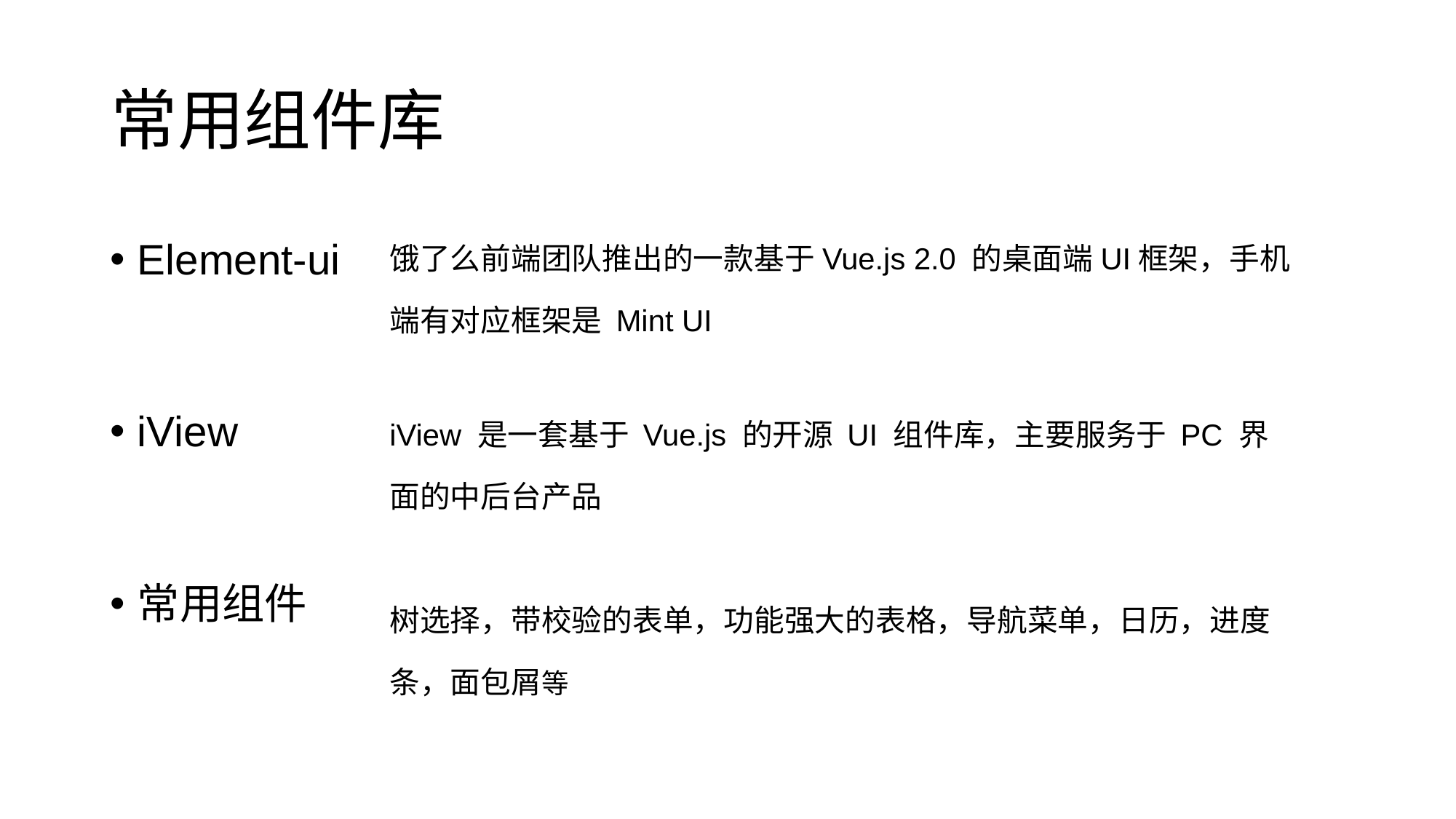

# 常用组件库
饿了么前端团队推出的一款基于Vue.js 2.0 的桌面端UI框架，手机端有对应框架是 Mint UI
Element-ui
iView 是一套基于 Vue.js 的开源 UI 组件库，主要服务于 PC 界面的中后台产品
iView
常用组件
树选择，带校验的表单，功能强大的表格，导航菜单，日历，进度条，面包屑等